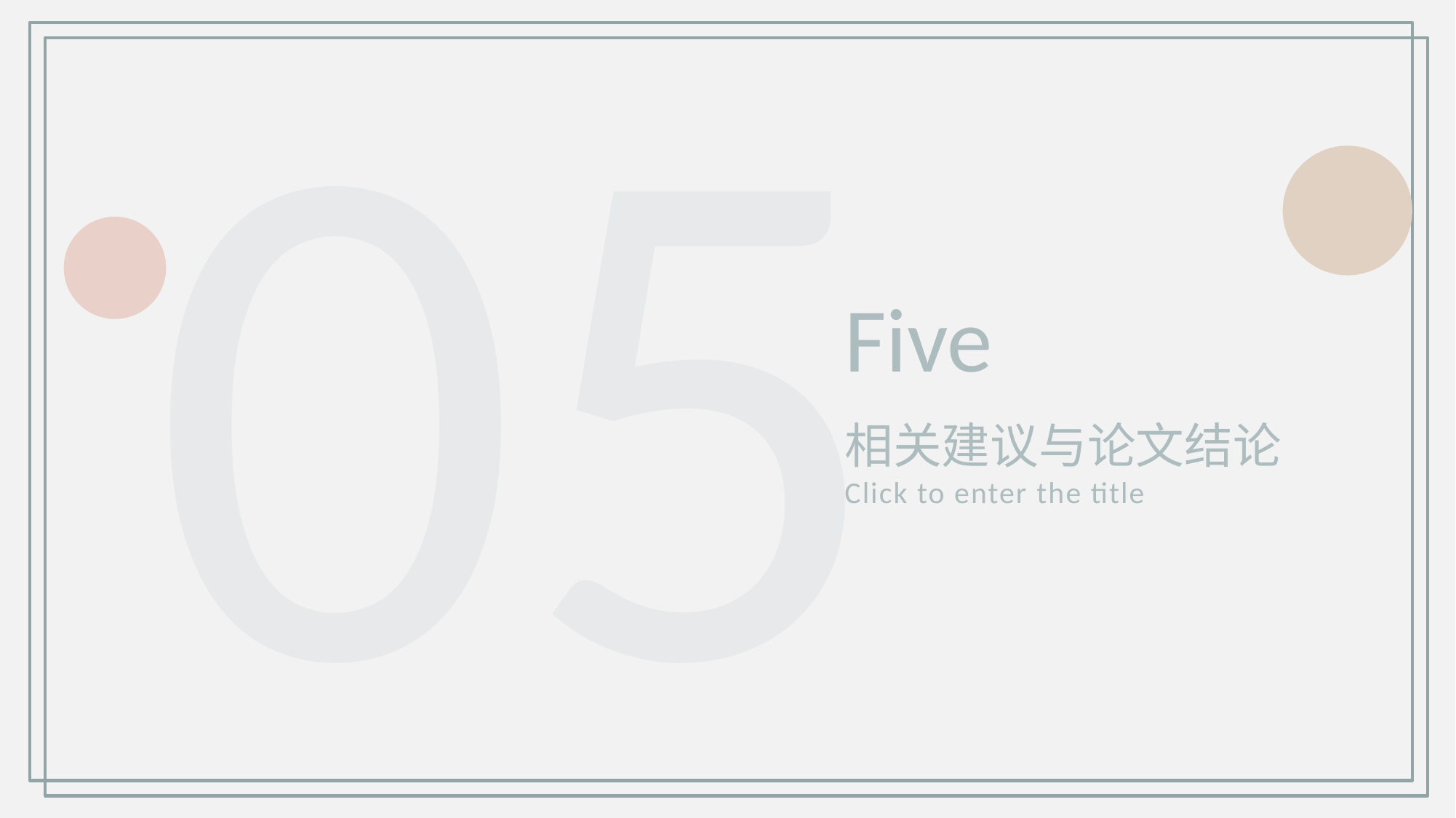

05

Five
相关建议与论文结论Click to enter the title